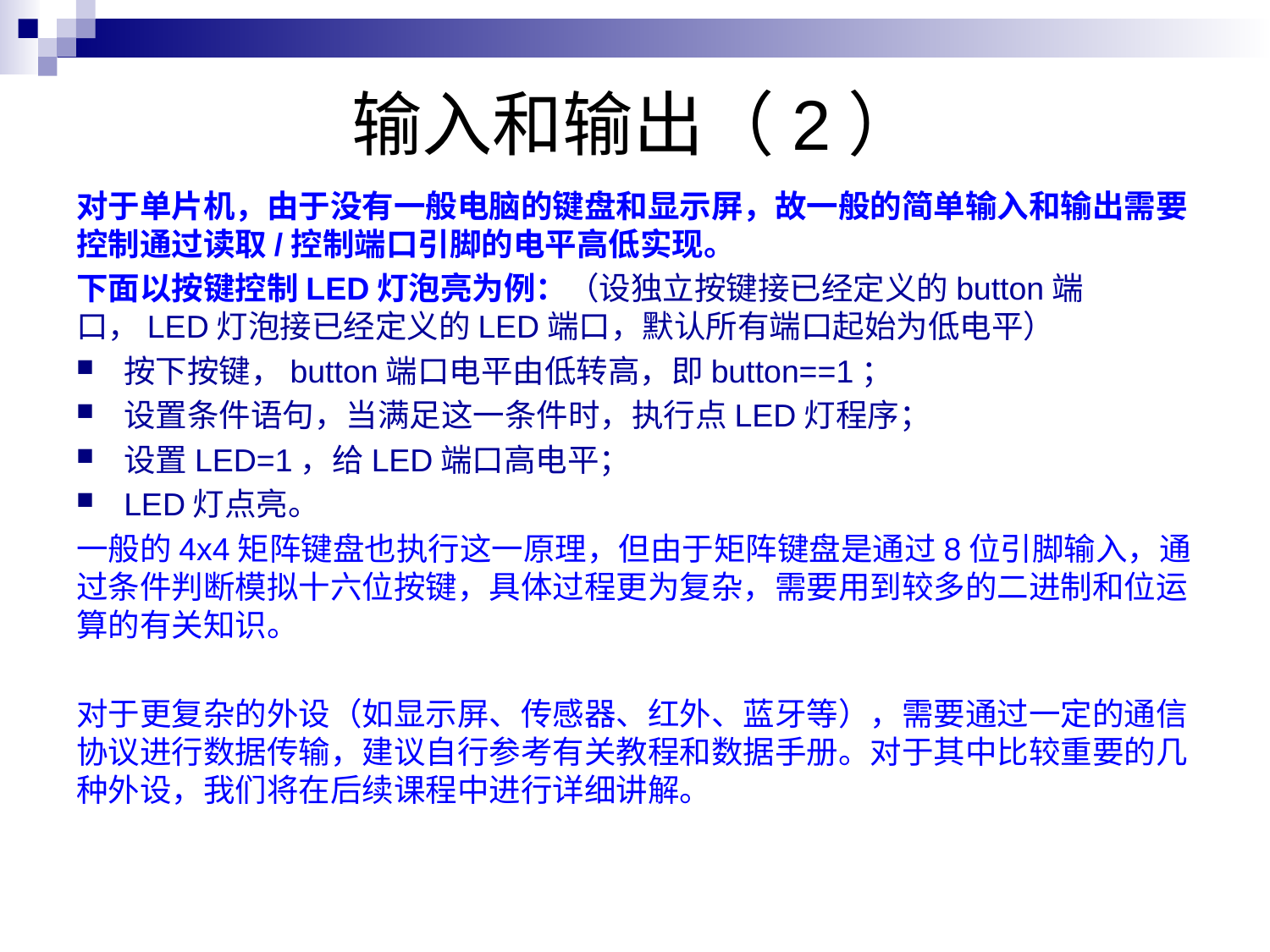

# 输入和输出（2）
对于单片机，由于没有一般电脑的键盘和显示屏，故一般的简单输入和输出需要控制通过读取/控制端口引脚的电平高低实现。
下面以按键控制LED灯泡亮为例：（设独立按键接已经定义的button端口，LED灯泡接已经定义的LED端口，默认所有端口起始为低电平）
按下按键，button端口电平由低转高，即button==1；
设置条件语句，当满足这一条件时，执行点LED灯程序；
设置LED=1，给LED端口高电平；
LED灯点亮。
一般的4x4矩阵键盘也执行这一原理，但由于矩阵键盘是通过8位引脚输入，通过条件判断模拟十六位按键，具体过程更为复杂，需要用到较多的二进制和位运算的有关知识。

对于更复杂的外设（如显示屏、传感器、红外、蓝牙等），需要通过一定的通信协议进行数据传输，建议自行参考有关教程和数据手册。对于其中比较重要的几种外设，我们将在后续课程中进行详细讲解。